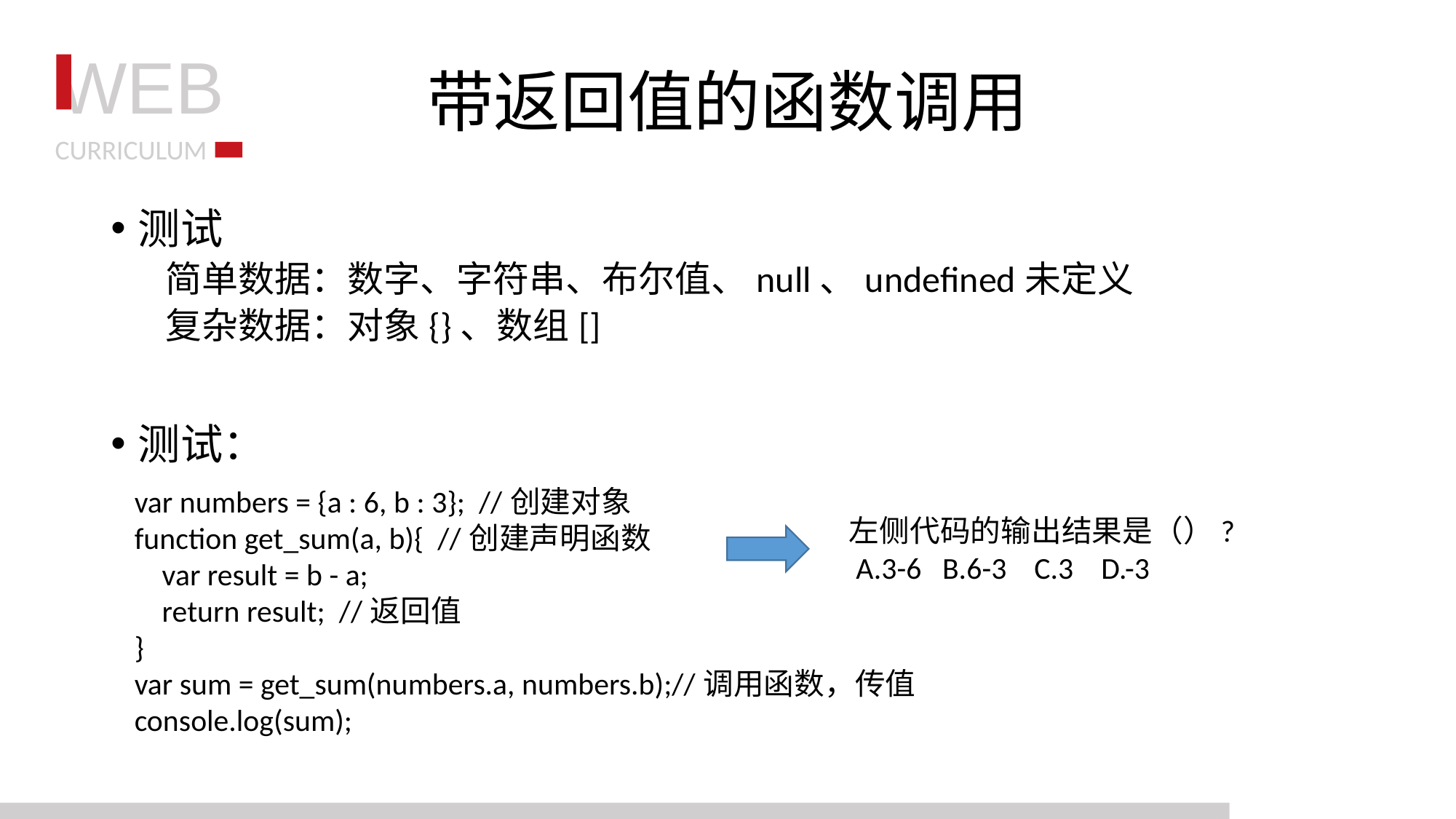

# 带返回值的函数调用
测试
简单数据：数字、字符串、布尔值、null、undefined未定义
复杂数据：对象{}、数组[]

测试：

var numbers = {a : 6, b : 3};  //创建对象
function get_sum(a, b){  //创建声明函数
    var result = b - a;
    return result;  //返回值
}
var sum = get_sum(numbers.a, numbers.b);//调用函数，传值
console.log(sum);
左侧代码的输出结果是（）?
 A.3-6   B.6-3    C.3    D.-3